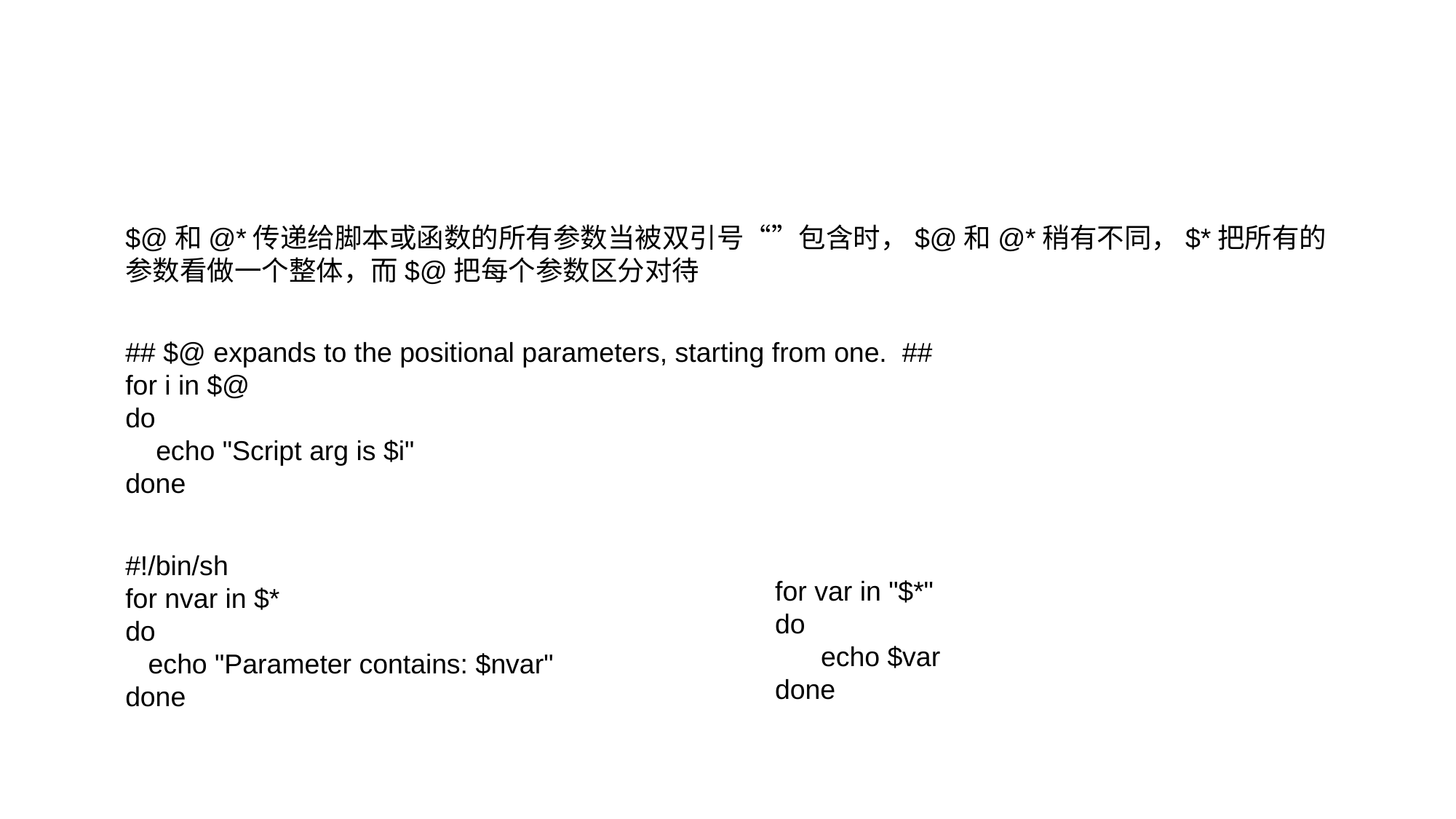

#
$@和@*传递给脚本或函数的所有参数当被双引号“”包含时，$@和@*稍有不同，$*把所有的参数看做一个整体，而$@把每个参数区分对待
## $@ expands to the positional parameters, starting from one.  ##
for i in $@
do
    echo "Script arg is $i"
done
#!/bin/sh
for nvar in $*
do
   echo "Parameter contains: $nvar"
done
for var in "$*"
do
      echo $var
done